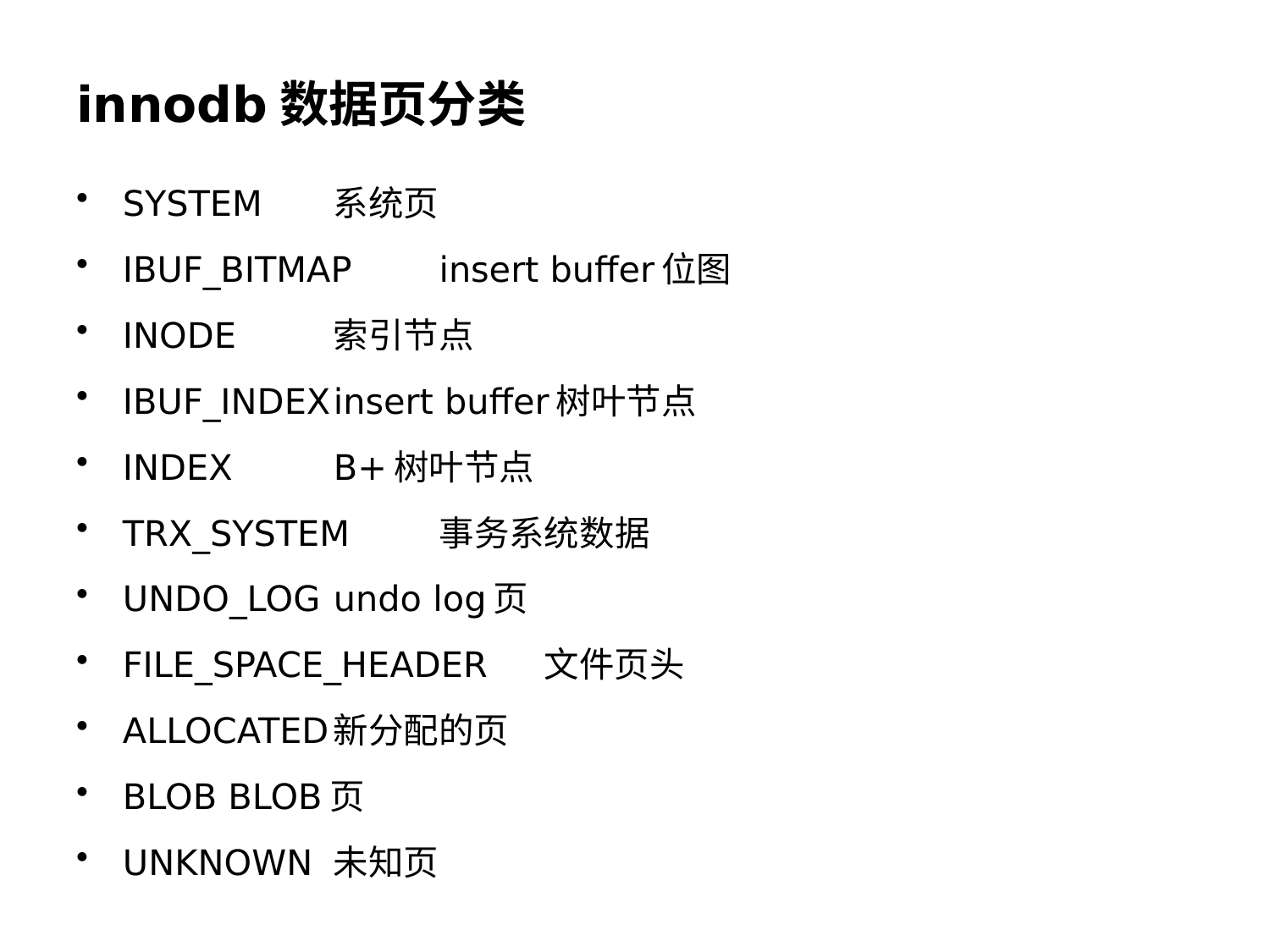

# innodb数据页分类
SYSTEM			系统页
IBUF_BITMAP		insert buffer位图
INODE			索引节点
IBUF_INDEX		insert buffer树叶节点
INDEX			B+树叶节点
TRX_SYSTEM		事务系统数据
UNDO_LOG			undo log页
FILE_SPACE_HEADER	文件页头
ALLOCATED		新分配的页
BLOB			BLOB页
UNKNOWN			未知页